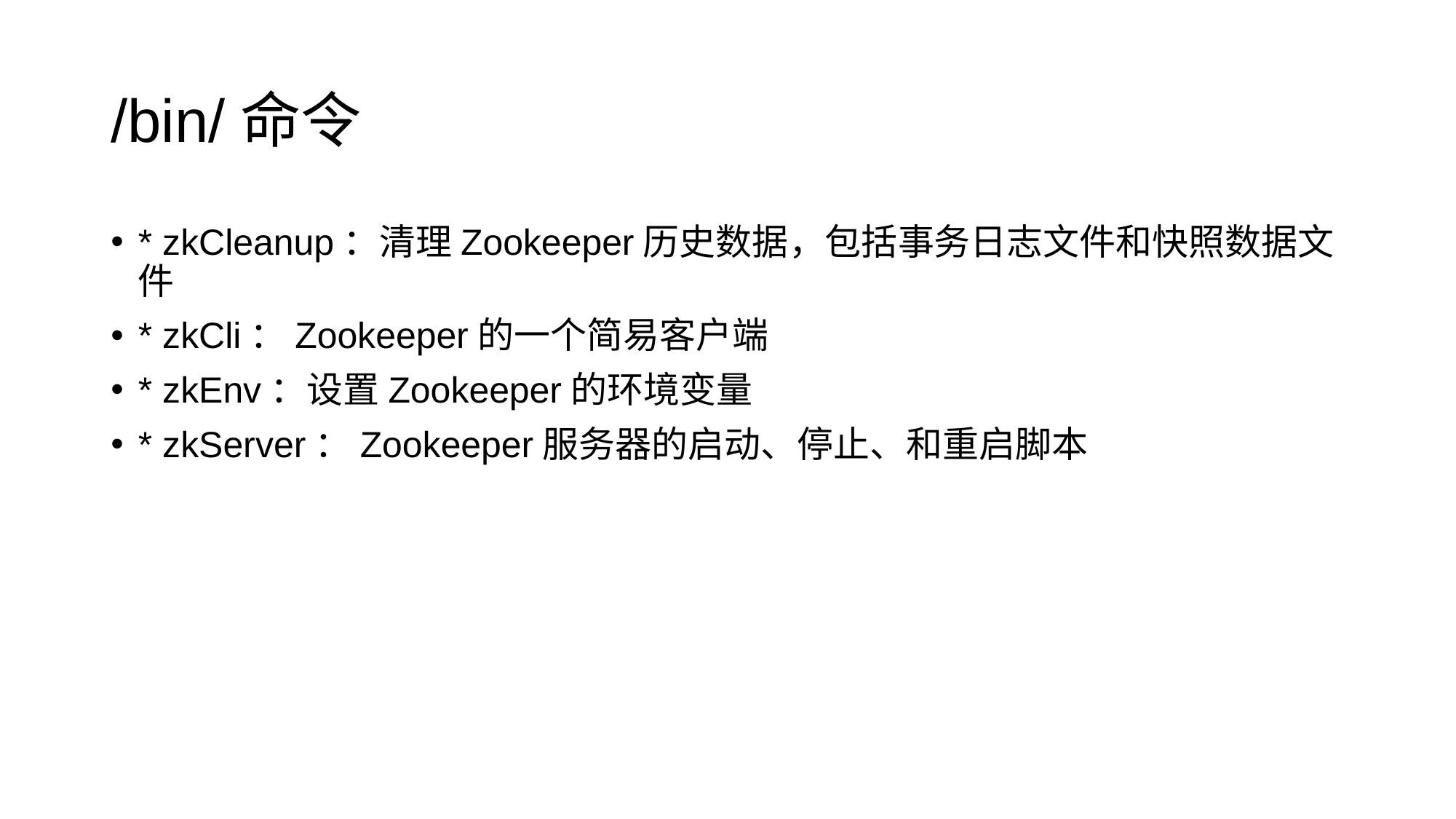

# /bin/命令
* zkCleanup：清理Zookeeper历史数据，包括事务日志文件和快照数据文件
* zkCli：Zookeeper的一个简易客户端
* zkEnv：设置Zookeeper的环境变量
* zkServer：Zookeeper服务器的启动、停止、和重启脚本